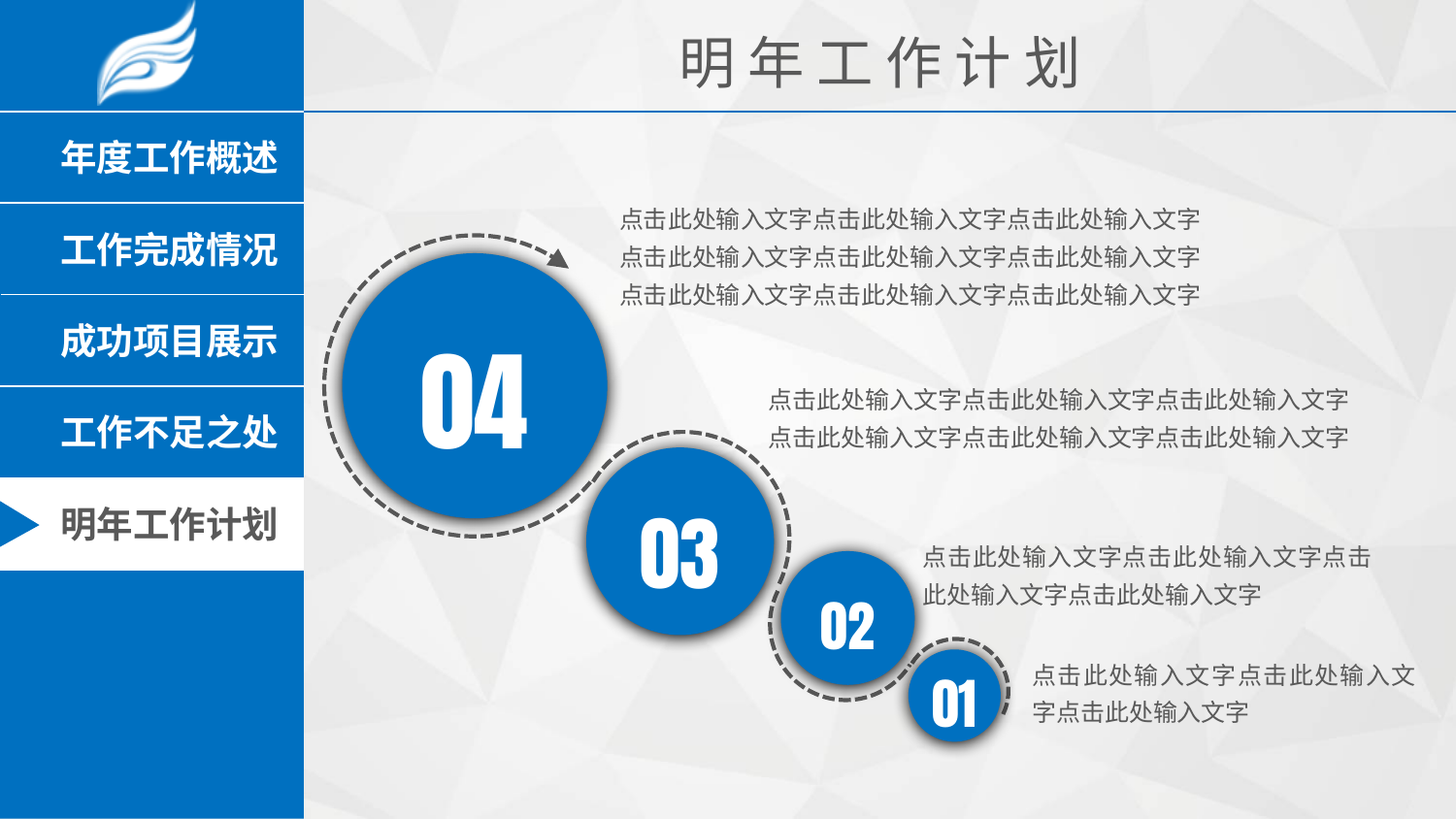

明 年 工 作 计 划
点击此处输入文字点击此处输入文字点击此处输入文字
点击此处输入文字点击此处输入文字点击此处输入文字
点击此处输入文字点击此处输入文字点击此处输入文字

04
点击此处输入文字点击此处输入文字点击此处输入文字
点击此处输入文字点击此处输入文字点击此处输入文字
03
点击此处输入文字点击此处输入文字点击此处输入文字点击此处输入文字
02
点击此处输入文字点击此处输入文字点击此处输入文字
01